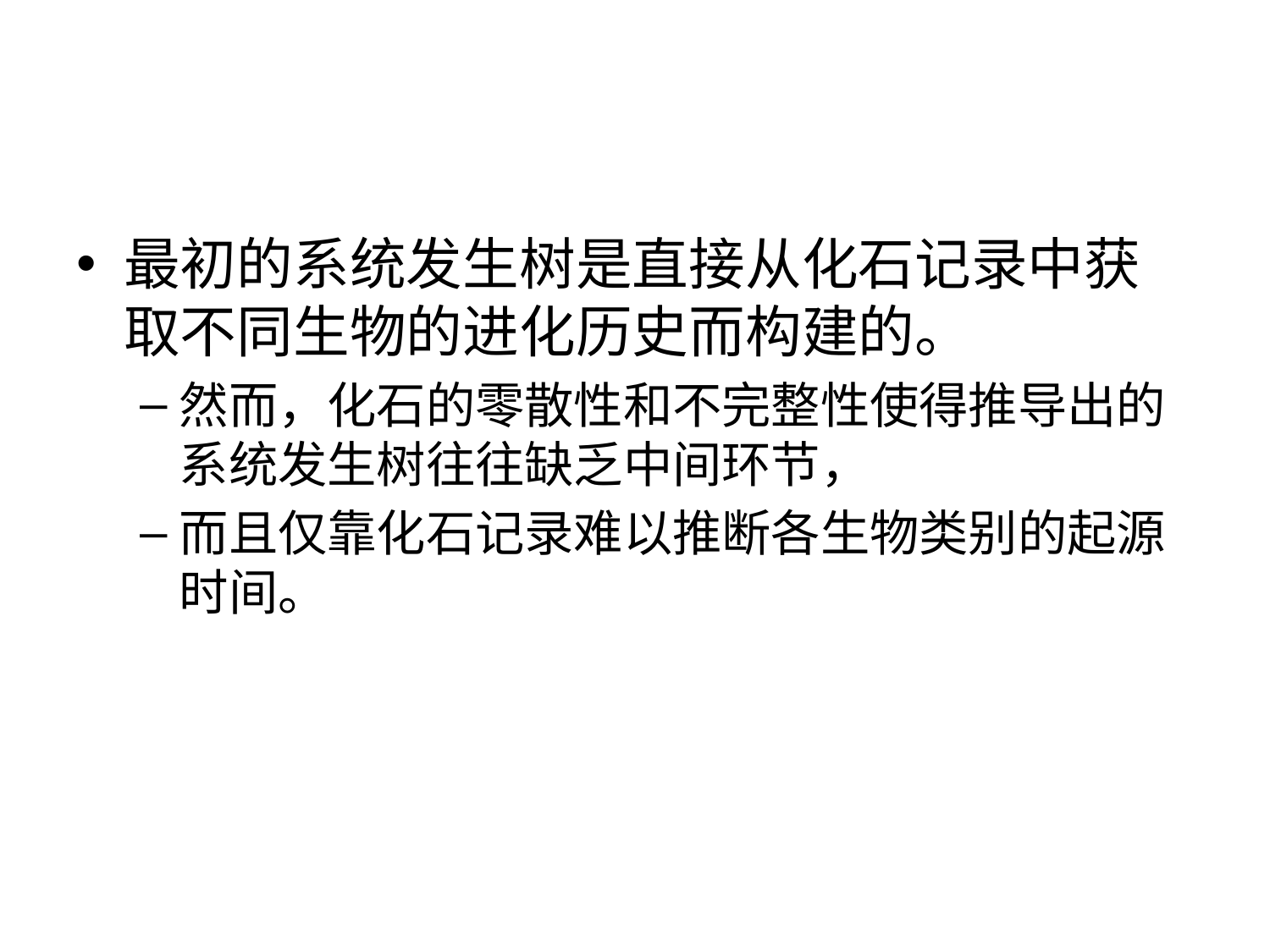

最初的系统发生树是直接从化石记录中获取不同生物的进化历史而构建的。
然而，化石的零散性和不完整性使得推导出的系统发生树往往缺乏中间环节，
而且仅靠化石记录难以推断各生物类别的起源时间。